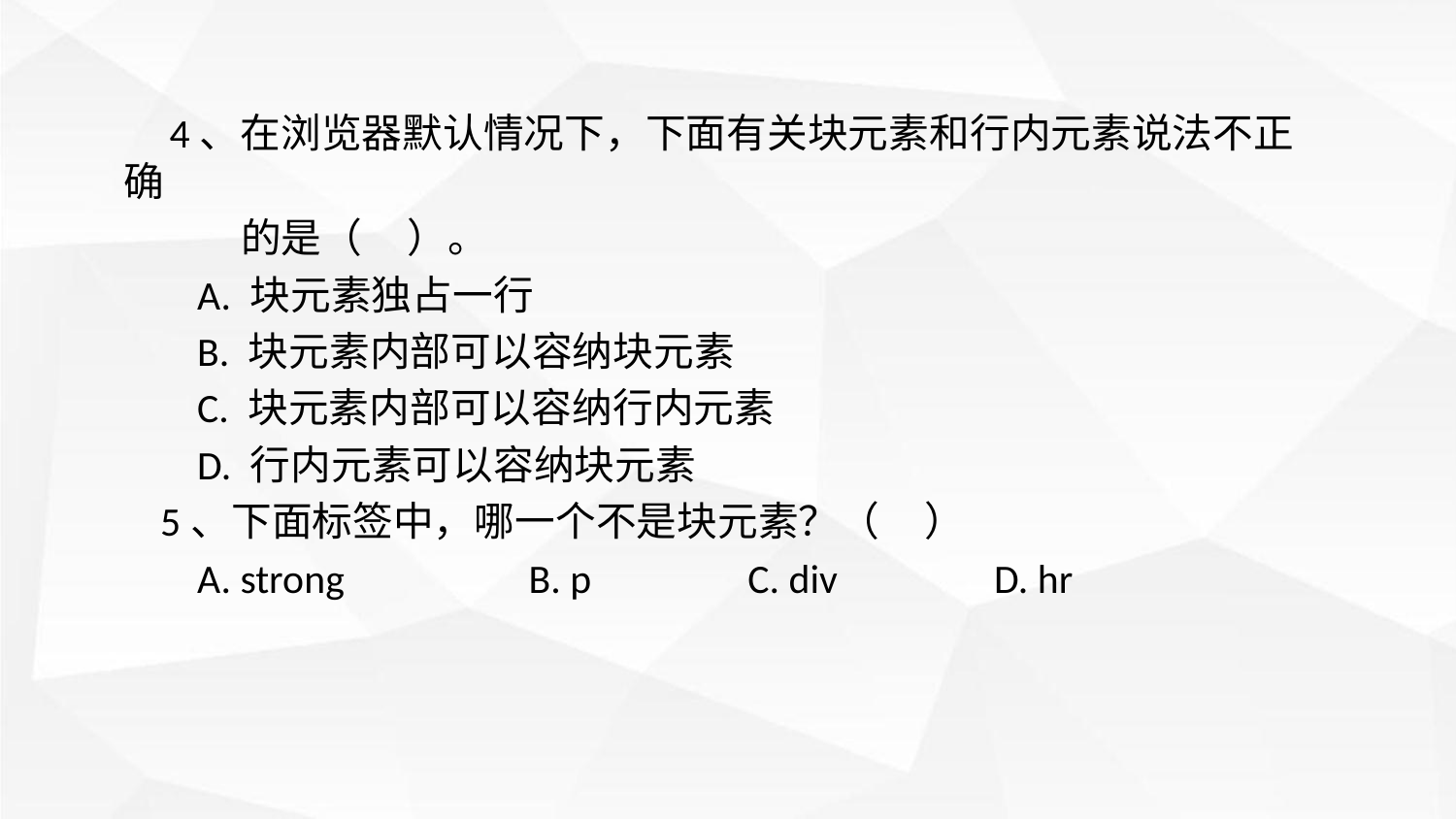

4、在浏览器默认情况下，下面有关块元素和行内元素说法不正确
            的是（     ）。
        A. 块元素独占一行
        B. 块元素内部可以容纳块元素
        C. 块元素内部可以容纳行内元素
        D. 行内元素可以容纳块元素
    5、下面标签中，哪一个不是块元素？（     ）
        A. strong                    B. p                 C. div                 D. hr